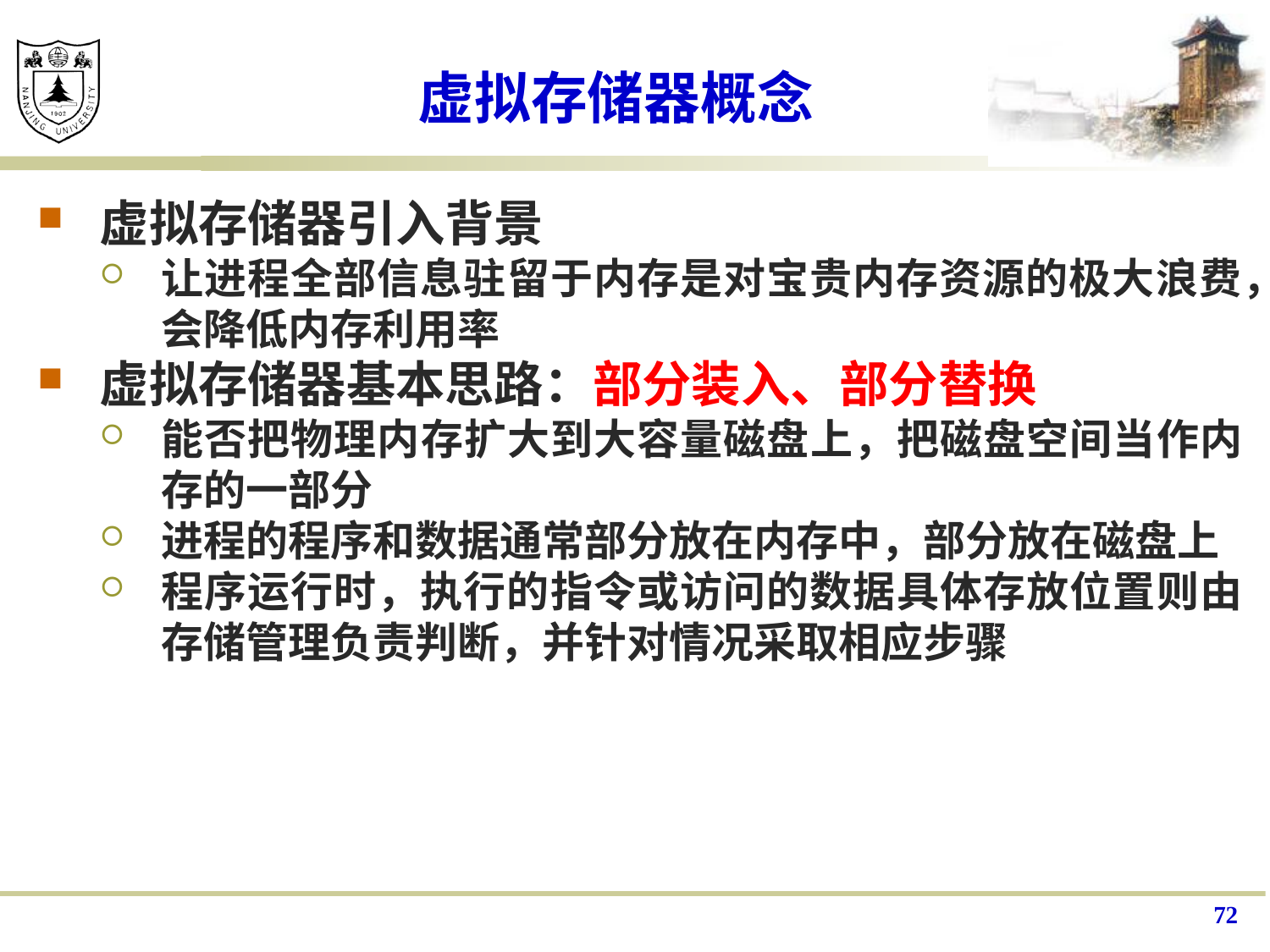

# 虚拟存储器概念
虚拟存储器引入背景
让进程全部信息驻留于内存是对宝贵内存资源的极大浪费，会降低内存利用率
虚拟存储器基本思路：部分装入、部分替换
能否把物理内存扩大到大容量磁盘上，把磁盘空间当作内存的一部分
进程的程序和数据通常部分放在内存中，部分放在磁盘上
程序运行时，执行的指令或访问的数据具体存放位置则由存储管理负责判断，并针对情况采取相应步骤
72